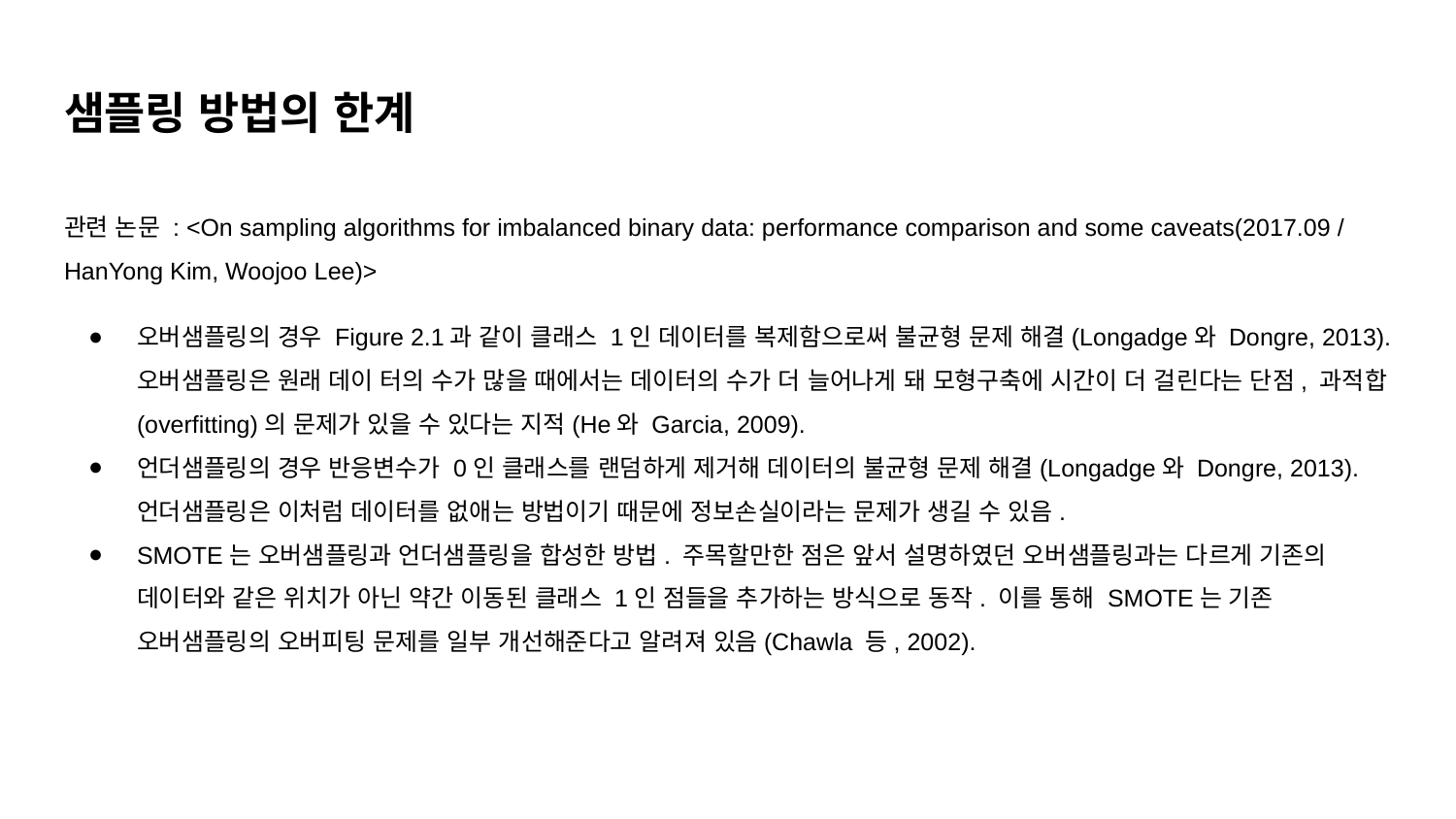

# 샘플링 방법의 한계
관련 논문 : <On sampling algorithms for imbalanced binary data: performance comparison and some caveats(2017.09 / HanYong Kim, Woojoo Lee)>
오버샘플링의 경우 Figure 2.1과 같이 클래스 1인 데이터를 복제함으로써 불균형 문제 해결(Longadge와 Dongre, 2013). 오버샘플링은 원래 데이 터의 수가 많을 때에서는 데이터의 수가 더 늘어나게 돼 모형구축에 시간이 더 걸린다는 단점, 과적합(overfitting)의 문제가 있을 수 있다는 지적(He와 Garcia, 2009).
언더샘플링의 경우 반응변수가 0인 클래스를 랜덤하게 제거해 데이터의 불균형 문제 해결(Longadge와 Dongre, 2013). 언더샘플링은 이처럼 데이터를 없애는 방법이기 때문에 정보손실이라는 문제가 생길 수 있음.
SMOTE는 오버샘플링과 언더샘플링을 합성한 방법. 주목할만한 점은 앞서 설명하였던 오버샘플링과는 다르게 기존의 데이터와 같은 위치가 아닌 약간 이동된 클래스 1인 점들을 추가하는 방식으로 동작. 이를 통해 SMOTE는 기존 오버샘플링의 오버피팅 문제를 일부 개선해준다고 알려져 있음(Chawla 등, 2002).